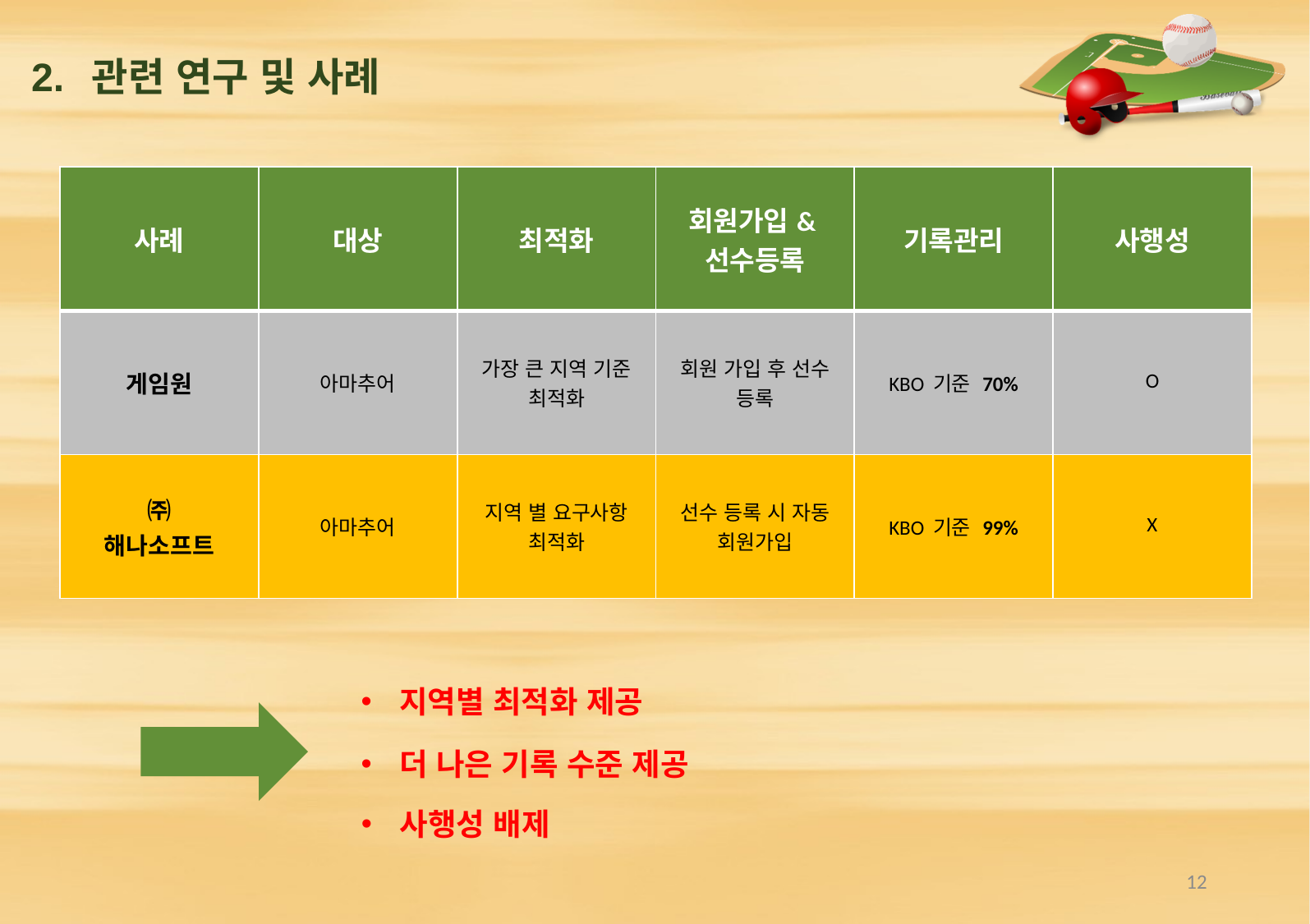

2. 관련 연구 및 사례
| 사례 | 대상 | 최적화 | 회원가입&선수등록 | 기록관리 | 사행성 |
| --- | --- | --- | --- | --- | --- |
| 게임원 | 아마추어 | 가장 큰 지역 기준 최적화 | 회원 가입 후 선수 등록 | KBO 기준 70% | O |
| ㈜ 해나소프트 | 아마추어 | 지역 별 요구사항 최적화 | 선수 등록 시 자동 회원가입 | KBO 기준 99% | X |

지역별 최적화 제공

더 나은 기록 수준 제공
사행성 배제
12